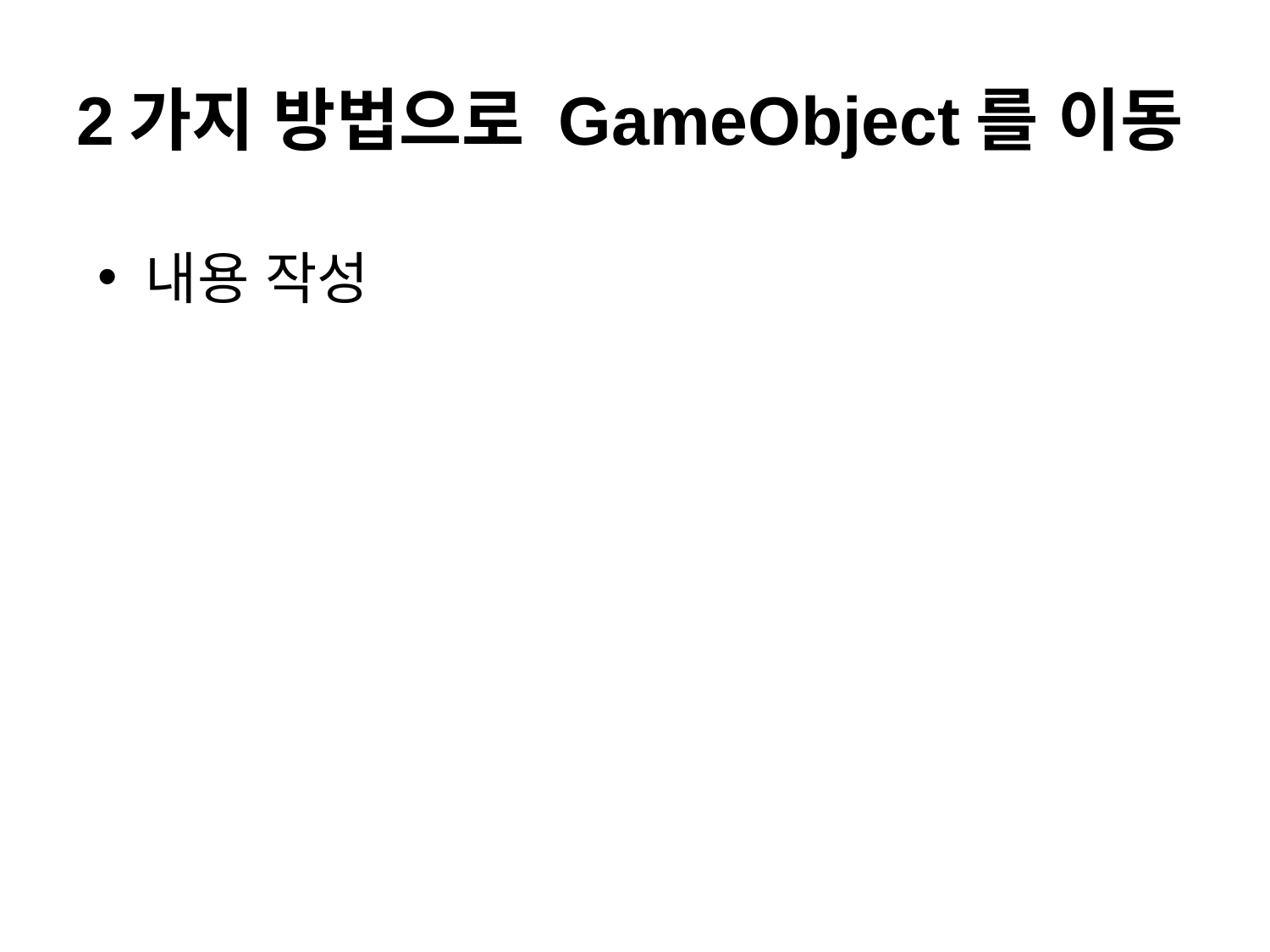

# 2가지 방법으로 GameObject를 이동
내용 작성